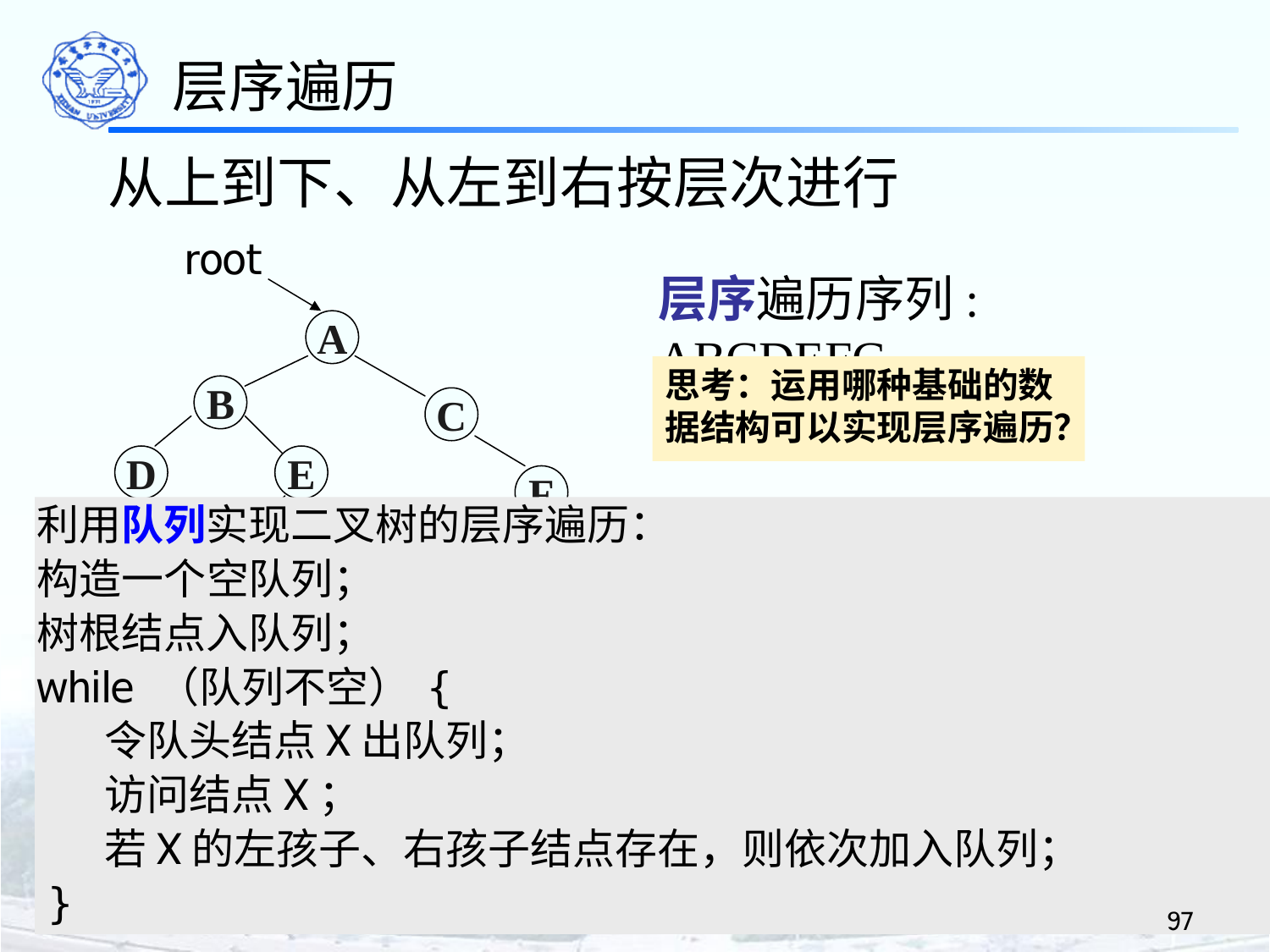

层序遍历
从上到下、从左到右按层次进行
root

A

B
C

D
E
F

G
层序遍历序列: ABCDEFG
思考：运用哪种基础的数据结构可以实现层序遍历？
利用队列实现二叉树的层序遍历：
构造一个空队列；
树根结点入队列；
while （队列不空） {
      令队头结点X出队列；
      访问结点X；
      若X的左孩子、右孩子结点存在，则依次加入队列；
 }
97